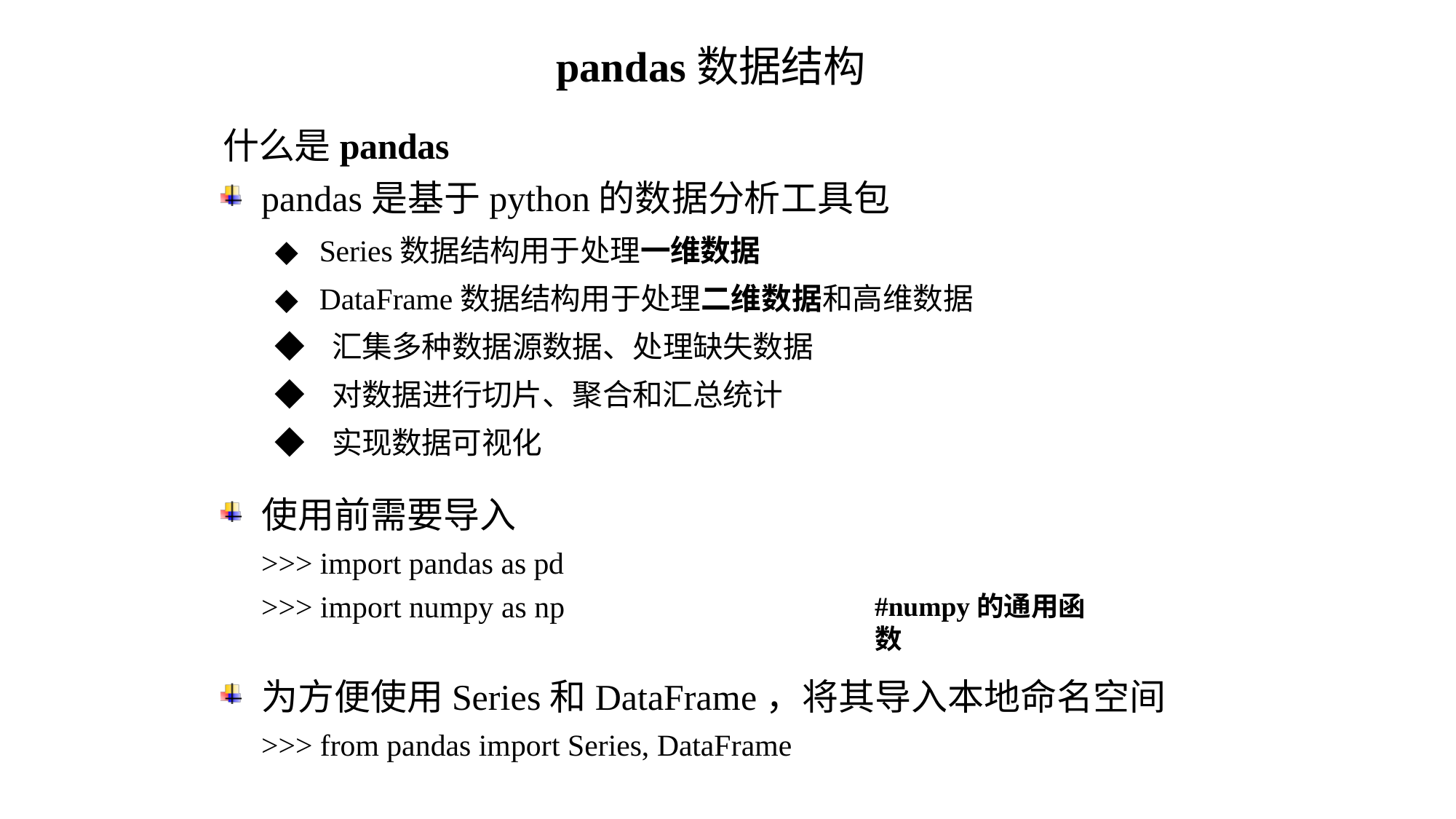

pandas数据结构
# 什么是pandas
pandas是基于python的数据分析工具包

◆  Series数据结构用于处理一维数据

◆  DataFrame数据结构用于处理二维数据和高维数据

◆  汇集多种数据源数据、处理缺失数据

◆  对数据进行切片、聚合和汇总统计

◆  实现数据可视化

使用前需要导入

>>> import pandas as pd
>>> import numpy as np

#numpy的通用函数
为方便使用Series和DataFrame，将其导入本地命名空间

>>> from pandas import Series, DataFrame